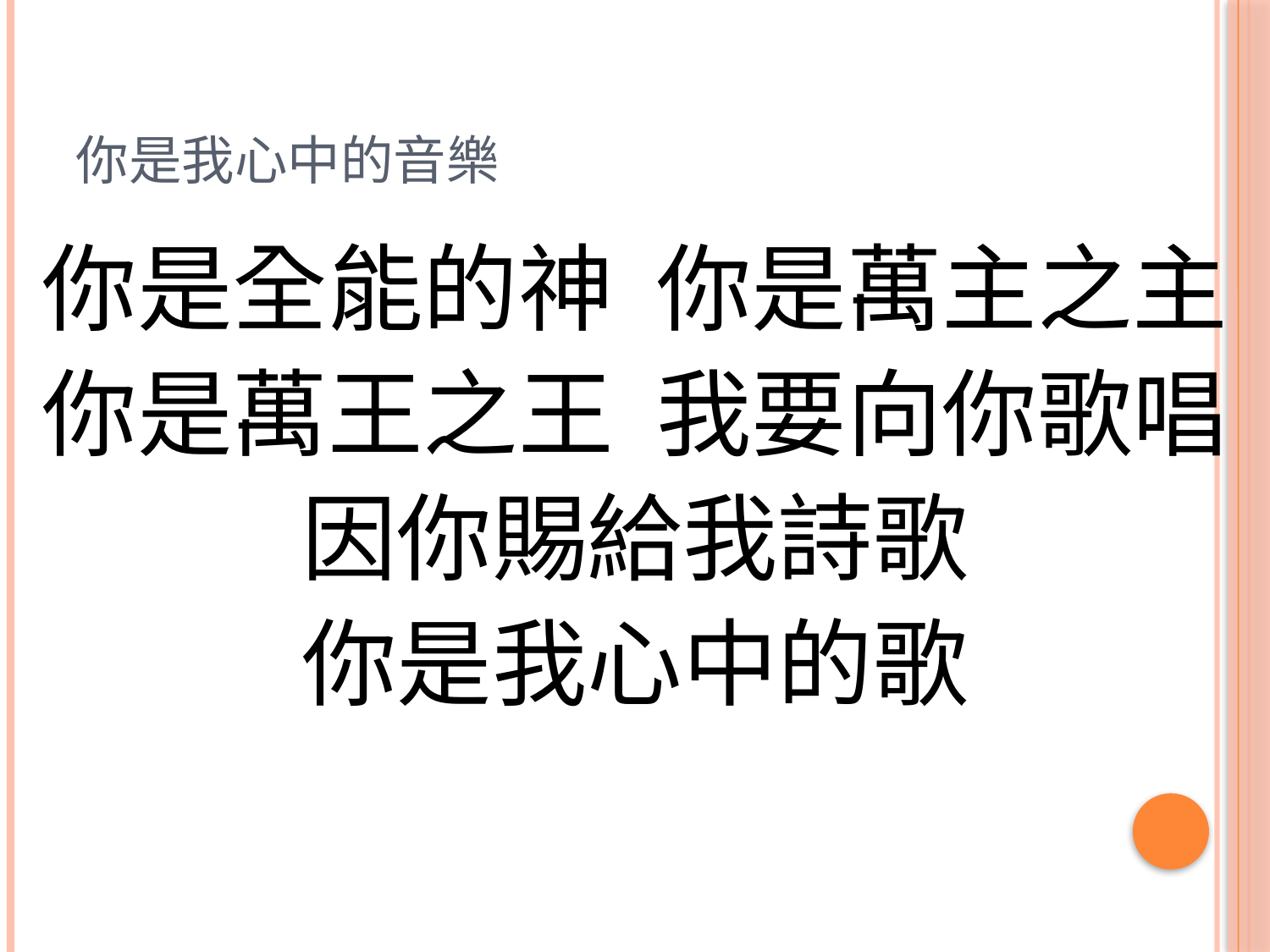

# 你是我心中的音樂
你是全能的神  你是萬主之主
你是萬王之王  我要向你歌唱
因你賜給我詩歌
你是我心中的歌